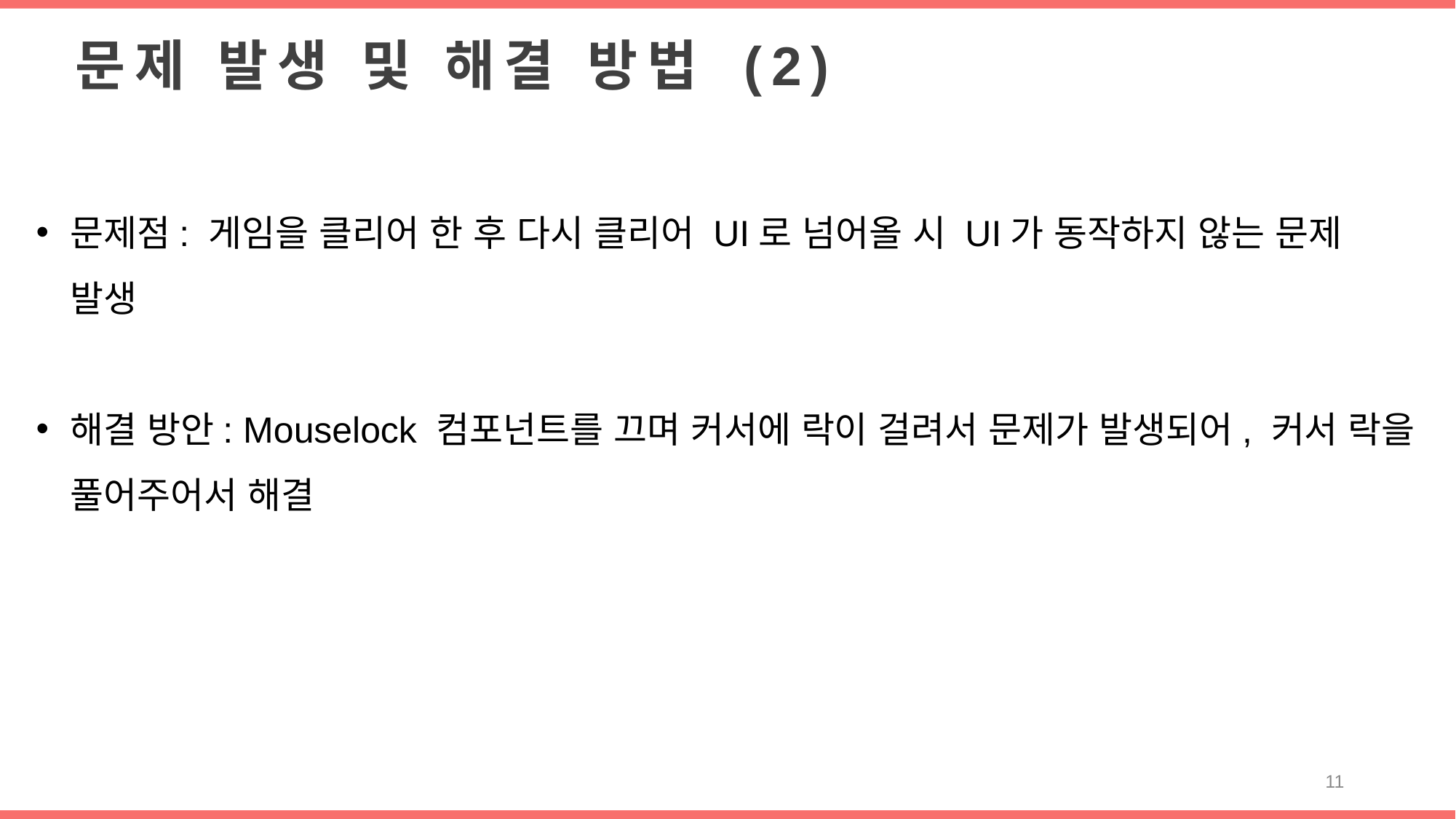

문제 발생 및 해결 방법 (2)
문제점: 게임을 클리어 한 후 다시 클리어 UI로 넘어올 시 UI가 동작하지 않는 문제 발생

해결 방안: Mouselock 컴포넌트를 끄며 커서에 락이 걸려서 문제가 발생되어, 커서 락을 풀어주어서 해결
11